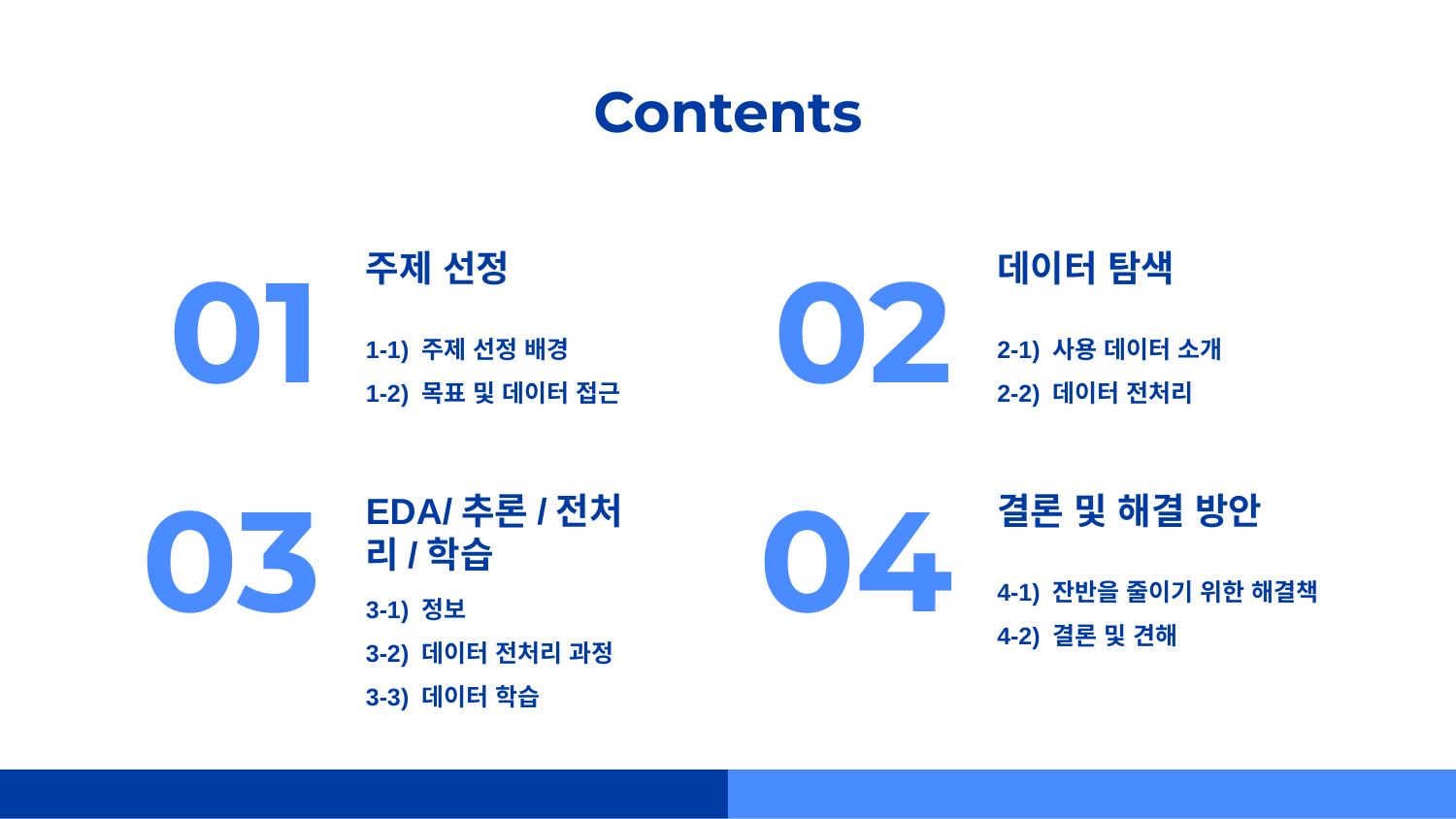

# Contents
주제 선정
데이터 탐색
01
02
1-1) 주제 선정 배경
1-2) 목표 및 데이터 접근
2-1) 사용 데이터 소개
2-2) 데이터 전처리
EDA/추론/전처리/학습
결론 및 해결 방안
03
04
4-1) 잔반을 줄이기 위한 해결책
4-2) 결론 및 견해
3-1) 정보
3-2) 데이터 전처리 과정
3-3) 데이터 학습